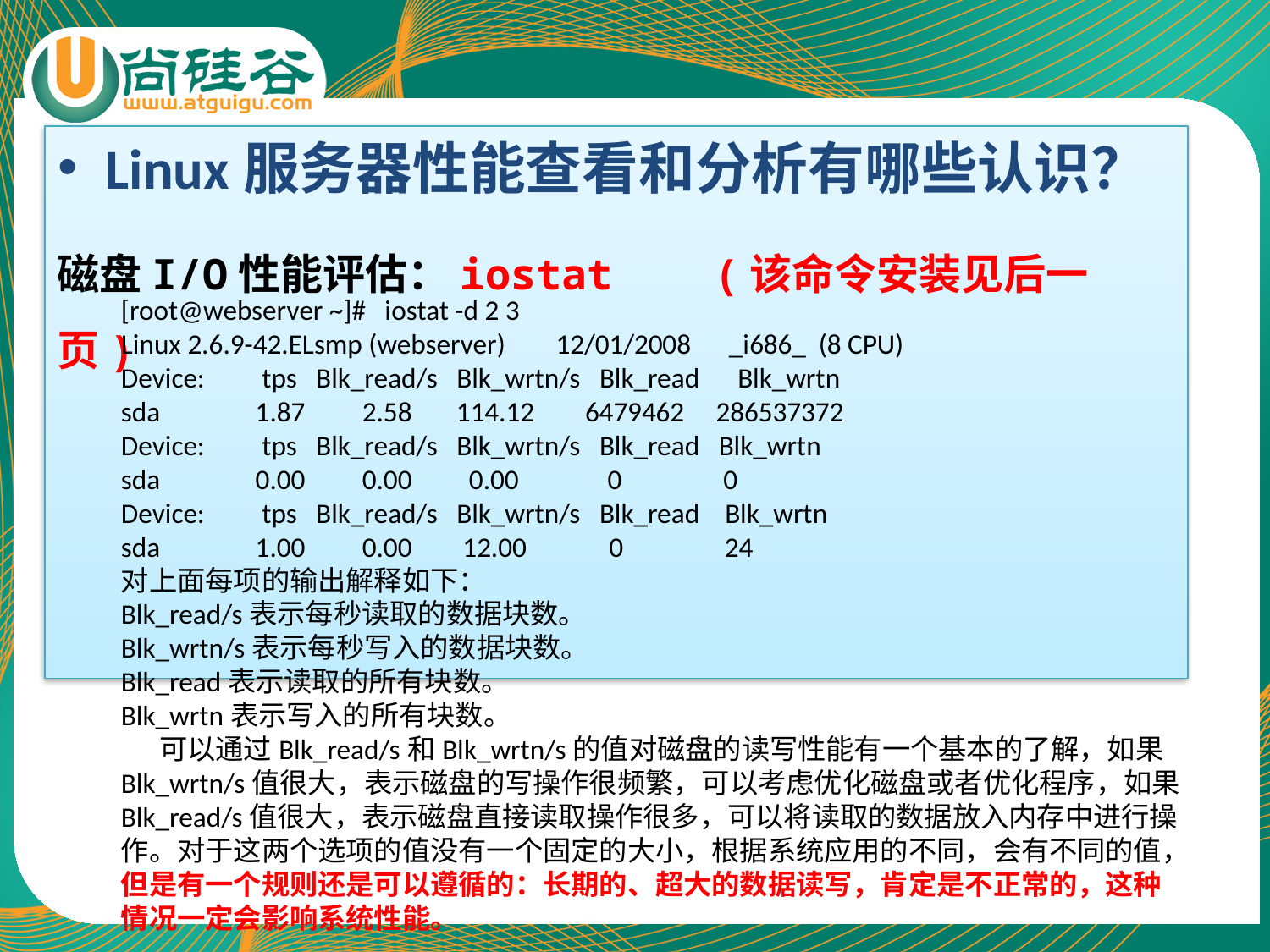

Linux服务器性能查看和分析有哪些认识？
磁盘I/O性能评估：iostat    (该命令安装见后一页)
[root@webserver ~]#   iostat -d 2 3
Linux 2.6.9-42.ELsmp (webserver)        12/01/2008      _i686_  (8 CPU)
Device:         tps   Blk_read/s   Blk_wrtn/s   Blk_read      Blk_wrtn
sda               1.87         2.58       114.12        6479462     286537372
Device:         tps   Blk_read/s   Blk_wrtn/s   Blk_read   Blk_wrtn
sda               0.00         0.00         0.00              0                0
Device:         tps   Blk_read/s   Blk_wrtn/s   Blk_read    Blk_wrtn
sda               1.00         0.00        12.00             0                24
对上面每项的输出解释如下：
Blk_read/s表示每秒读取的数据块数。
Blk_wrtn/s表示每秒写入的数据块数。
Blk_read表示读取的所有块数。
Blk_wrtn表示写入的所有块数。
     可以通过Blk_read/s和Blk_wrtn/s的值对磁盘的读写性能有一个基本的了解，如果Blk_wrtn/s值很大，表示磁盘的写操作很频繁，可以考虑优化磁盘或者优化程序，如果Blk_read/s值很大，表示磁盘直接读取操作很多，可以将读取的数据放入内存中进行操作。对于这两个选项的值没有一个固定的大小，根据系统应用的不同，会有不同的值，但是有一个规则还是可以遵循的：长期的、超大的数据读写，肯定是不正常的，这种情况一定会影响系统性能。